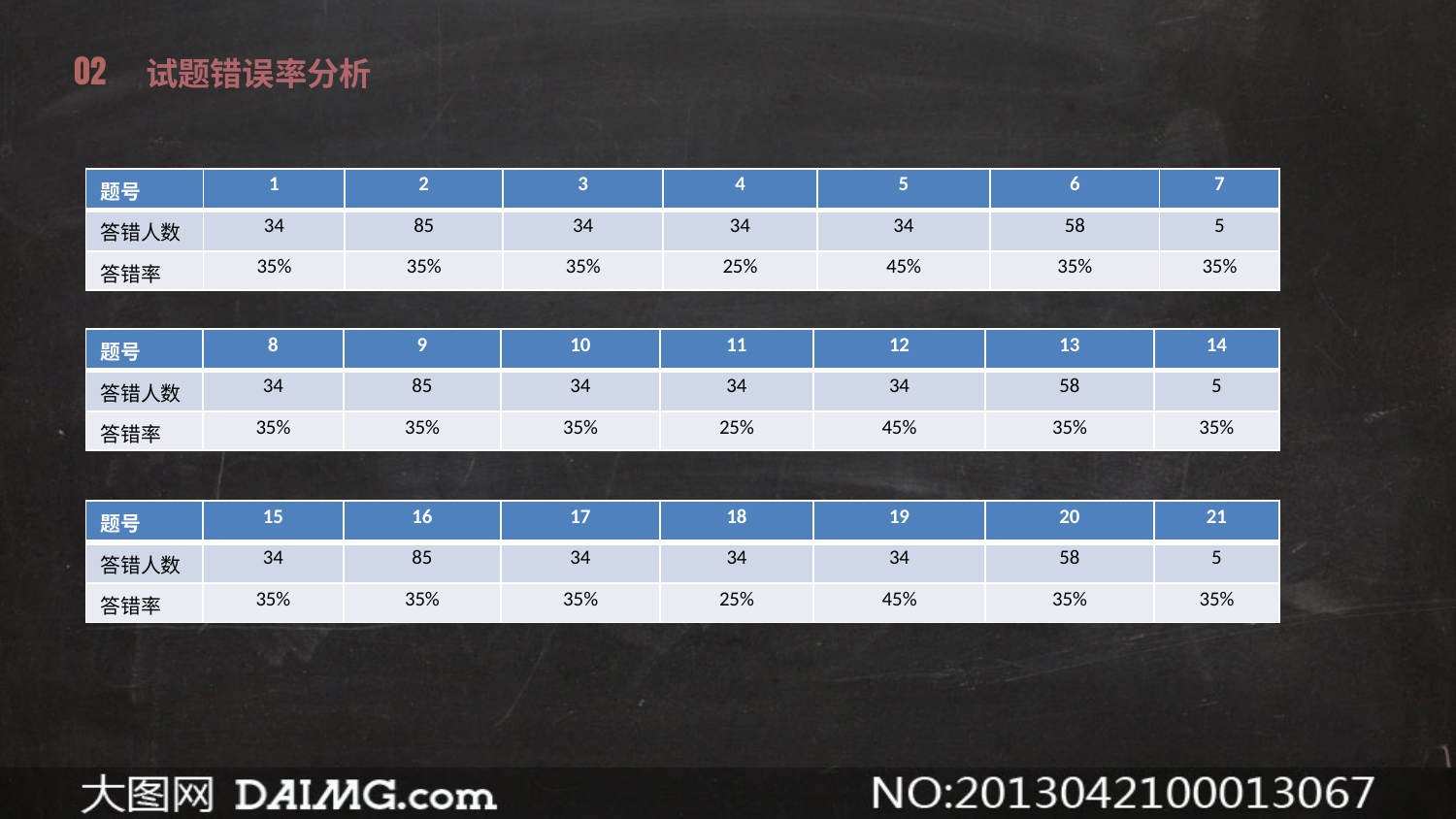

02
试题错误率分析
| 题号 | 1 | 2 | 3 | 4 | 5 | 6 | 7 |
| --- | --- | --- | --- | --- | --- | --- | --- |
| 答错人数 | 34 | 85 | 34 | 34 | 34 | 58 | 5 |
| 答错率 | 35% | 35% | 35% | 25% | 45% | 35% | 35% |
| 题号 | 8 | 9 | 10 | 11 | 12 | 13 | 14 |
| --- | --- | --- | --- | --- | --- | --- | --- |
| 答错人数 | 34 | 85 | 34 | 34 | 34 | 58 | 5 |
| 答错率 | 35% | 35% | 35% | 25% | 45% | 35% | 35% |
| 题号 | 15 | 16 | 17 | 18 | 19 | 20 | 21 |
| --- | --- | --- | --- | --- | --- | --- | --- |
| 答错人数 | 34 | 85 | 34 | 34 | 34 | 58 | 5 |
| 答错率 | 35% | 35% | 35% | 25% | 45% | 35% | 35% |